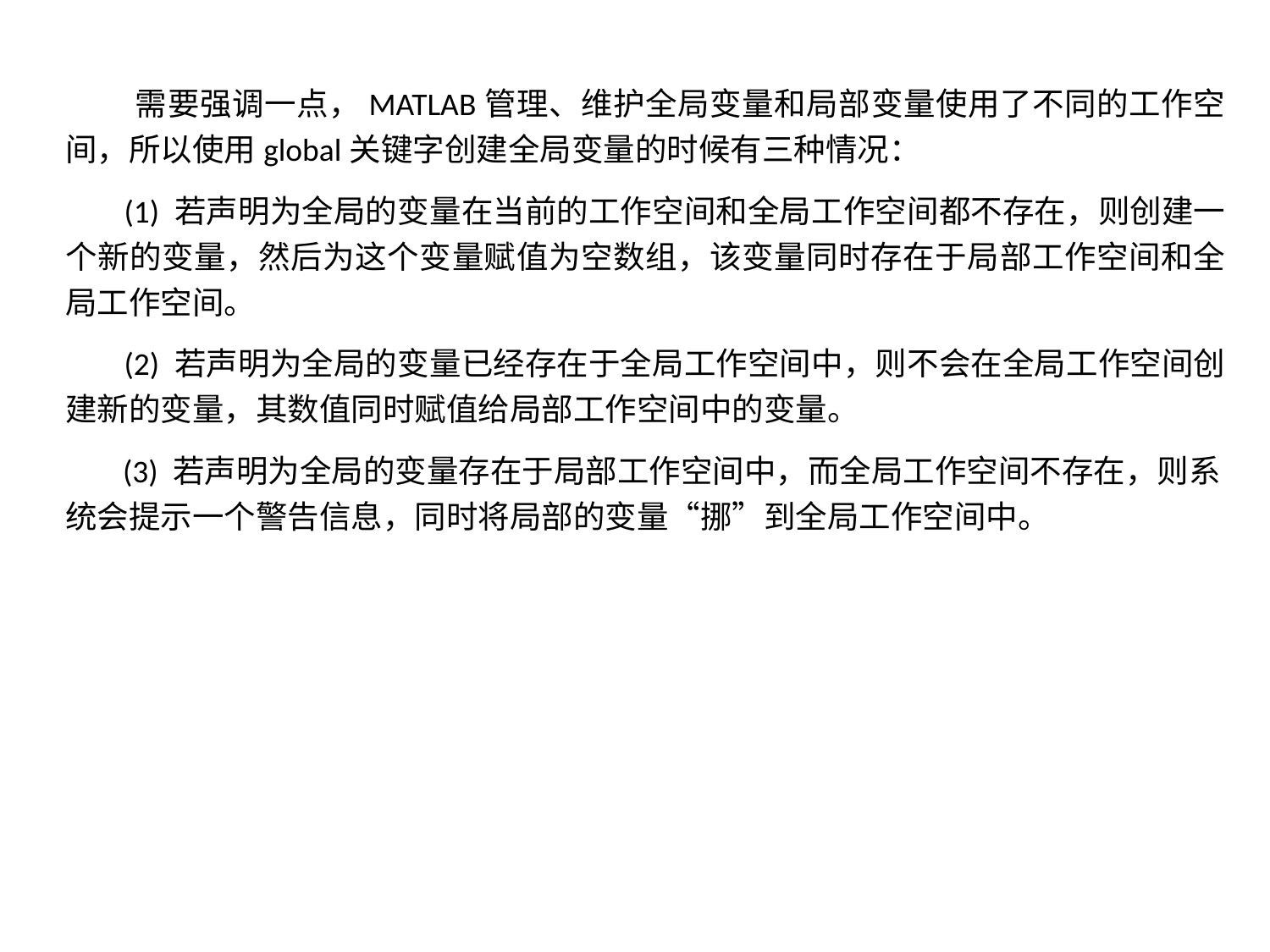

需要强调一点，MATLAB管理、维护全局变量和局部变量使用了不同的工作空间，所以使用global关键字创建全局变量的时候有三种情况：
        (1) 若声明为全局的变量在当前的工作空间和全局工作空间都不存在，则创建一个新的变量，然后为这个变量赋值为空数组，该变量同时存在于局部工作空间和全局工作空间。
        (2) 若声明为全局的变量已经存在于全局工作空间中，则不会在全局工作空间创建新的变量，其数值同时赋值给局部工作空间中的变量。
        (3) 若声明为全局的变量存在于局部工作空间中，而全局工作空间不存在，则系统会提示一个警告信息，同时将局部的变量“挪”到全局工作空间中。